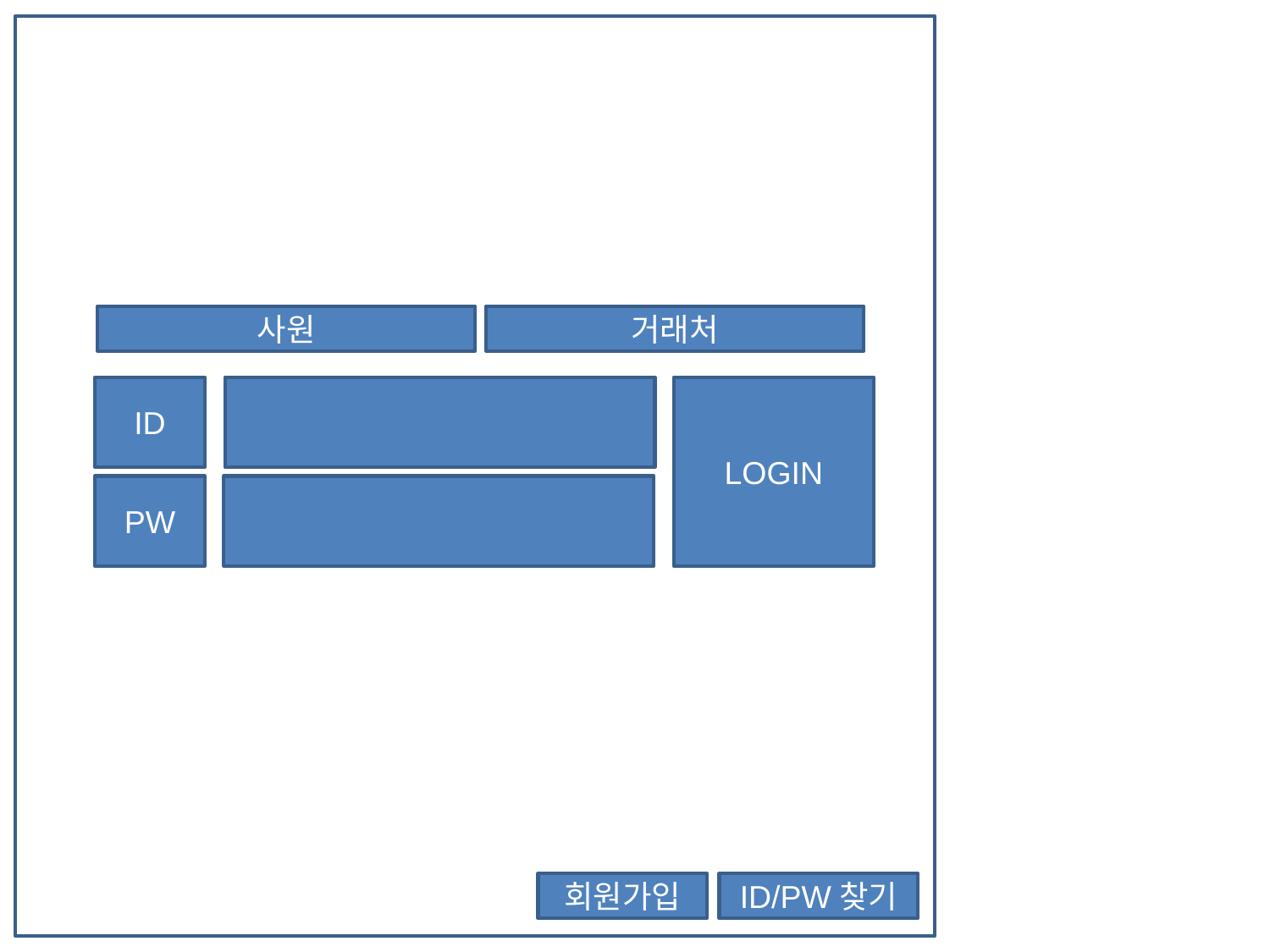

사원
거래처
ID

LOGIN
PW

회원가입
ID/PW찾기